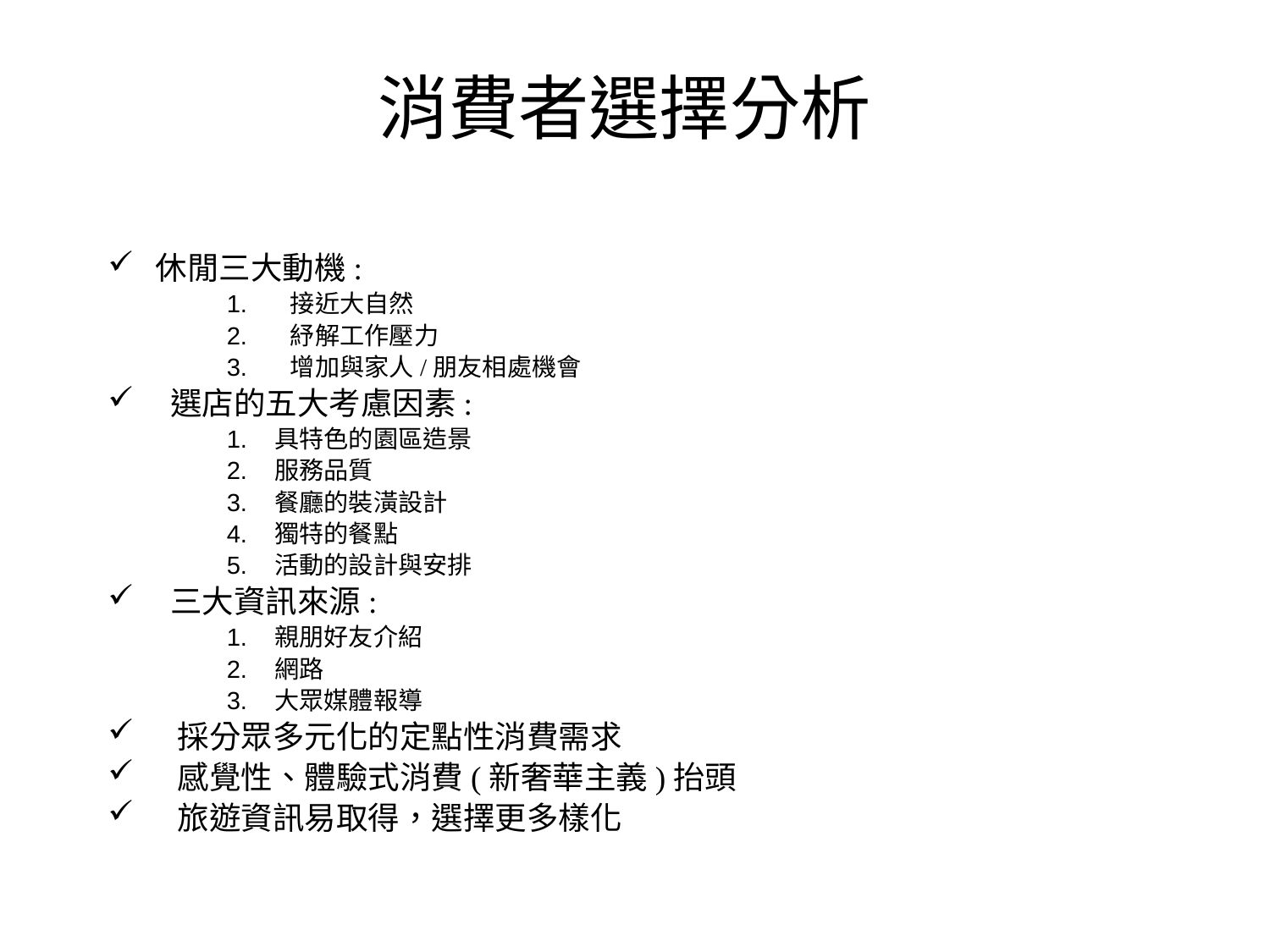

# 消費者選擇分析
休閒三大動機:
接近大自然
紓解工作壓力
增加與家人/朋友相處機會
 選店的五大考慮因素:
具特色的園區造景
服務品質
餐廳的裝潢設計
獨特的餐點
活動的設計與安排
 三大資訊來源:
親朋好友介紹
網路
大眾媒體報導
  採分眾多元化的定點性消費需求
  感覺性、體驗式消費(新奢華主義)抬頭
  旅遊資訊易取得，選擇更多樣化